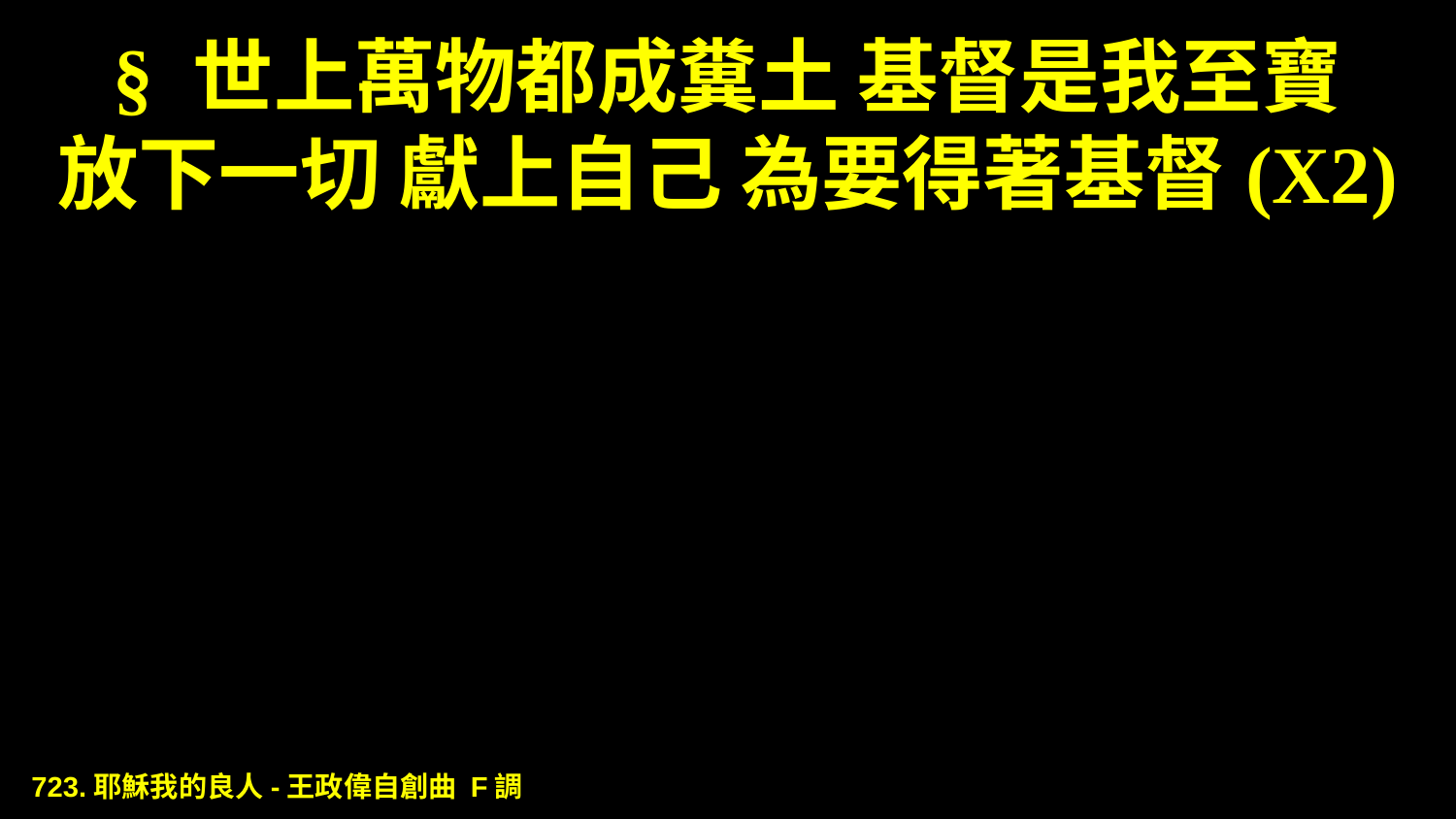

# § 世上萬物都成糞土 基督是我至寶 放下一切 獻上自己 為要得著基督(X2)
723.耶穌我的良人-王政偉自創曲 F調